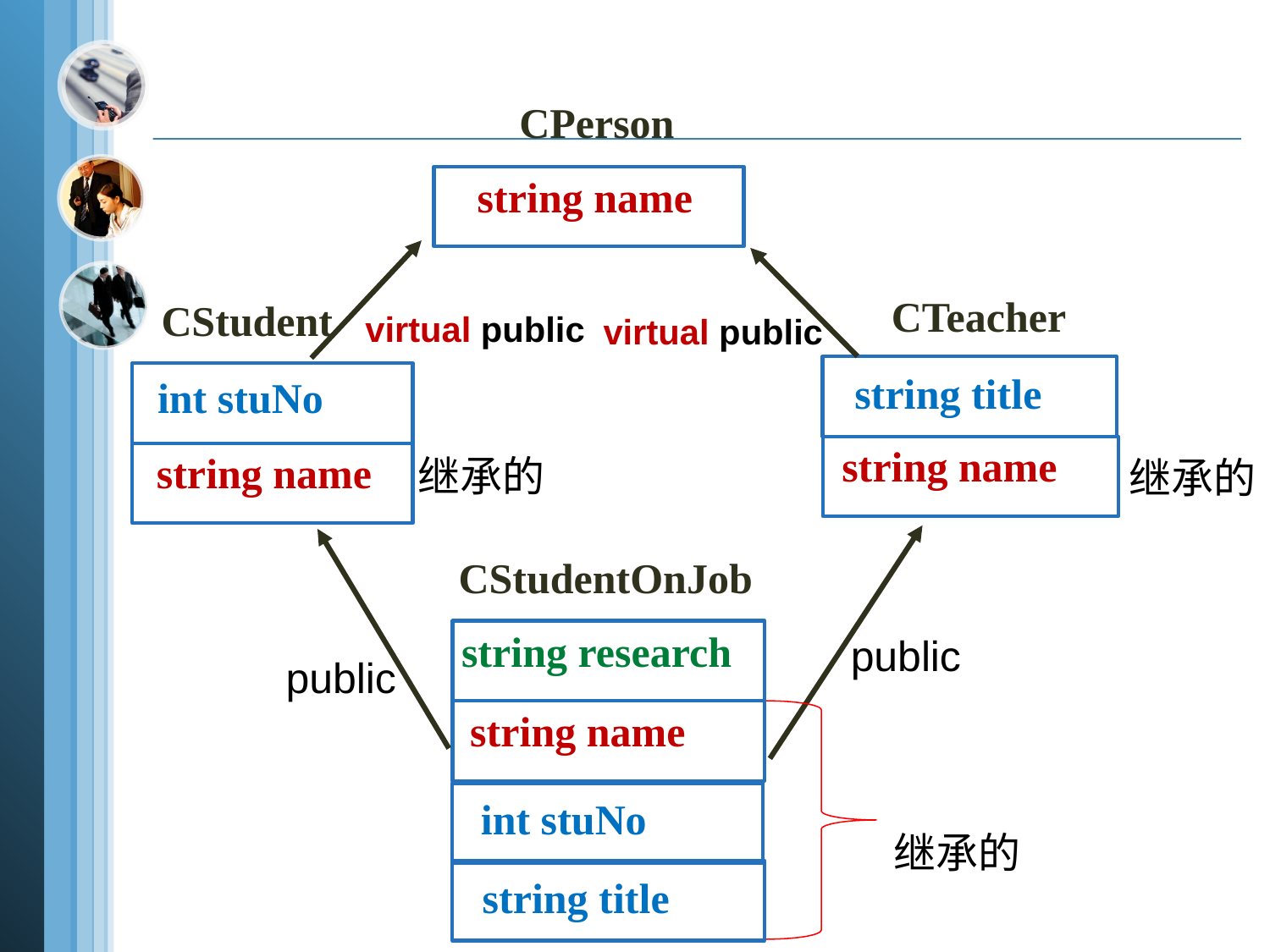

CPerson
string name

CTeacher
CStudent
virtual public
virtual public

string title

int stuNo
string name

string name

继承的
继承的

CStudentOnJob
string research

public
public
string name

int stuNo
继承的

string title